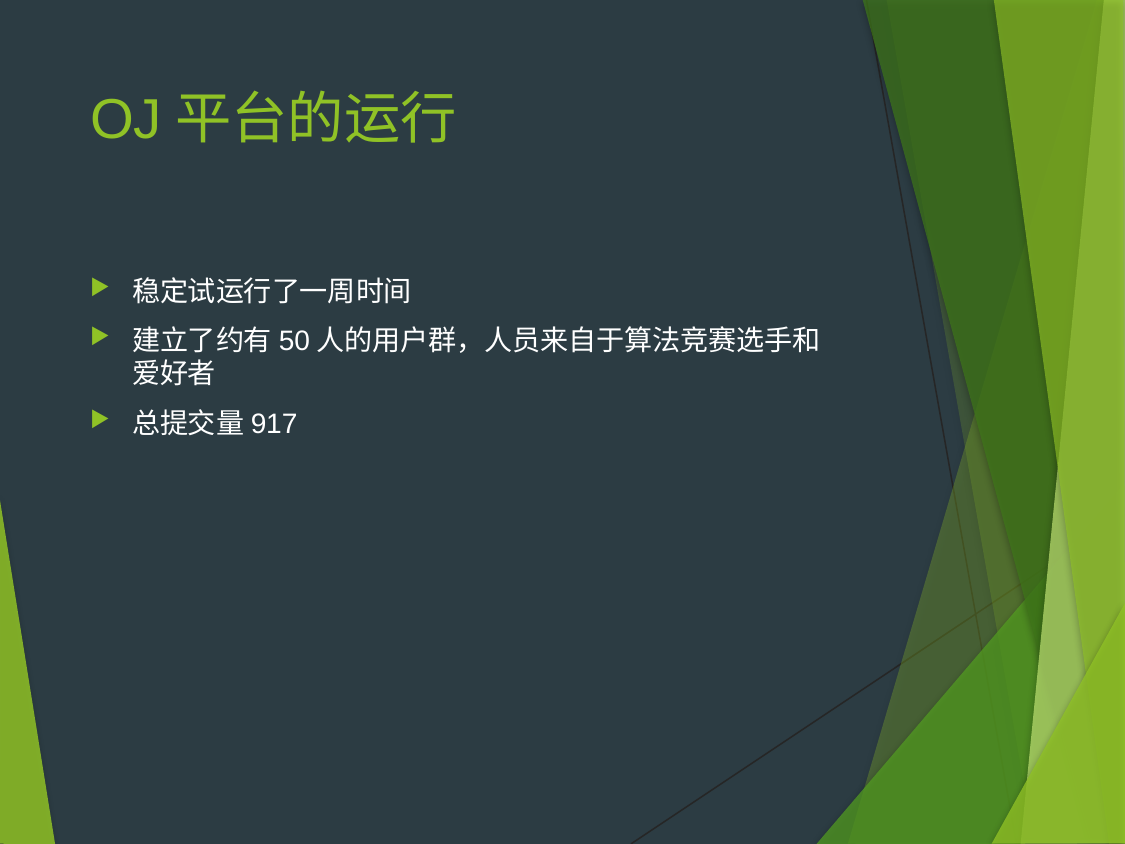

# OJ平台的运行
稳定试运行了一周时间
建立了约有50人的用户群，人员来自于算法竞赛选手和爱好者
总提交量917